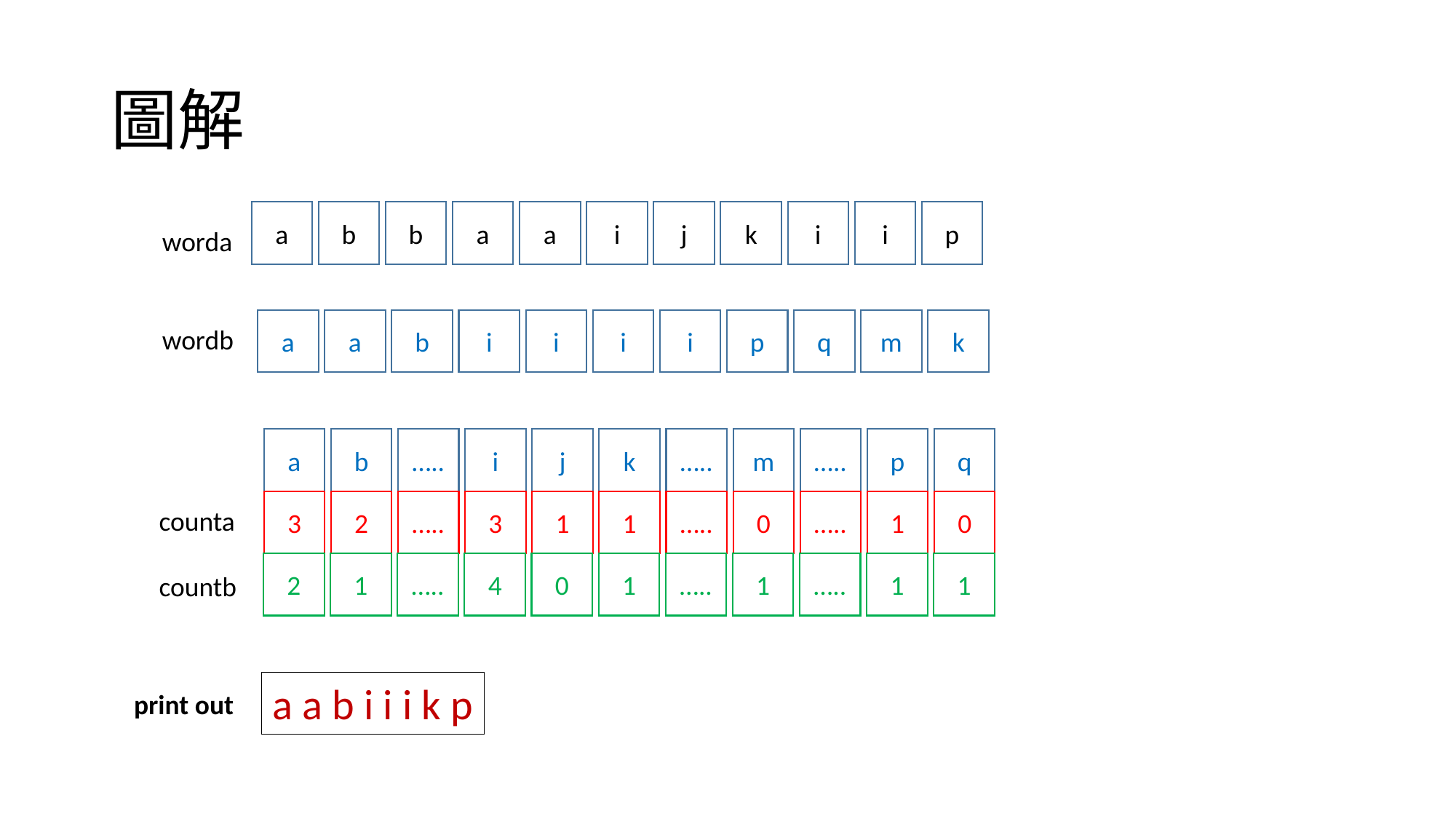

# 圖解
a
b
b
a
a
i
j
k
i
i
p
worda

wordb
a
a
b
i
i
i
i
p
q
m
k
a
b
…..
i
j
k
…..
m
…..
p
q
3
2
…..
3
1
1
…..
0
…..
1
0
counta

countb
2
1
…..
4
0
1
…..
1
…..
1
1
a a b i i i k p
print out